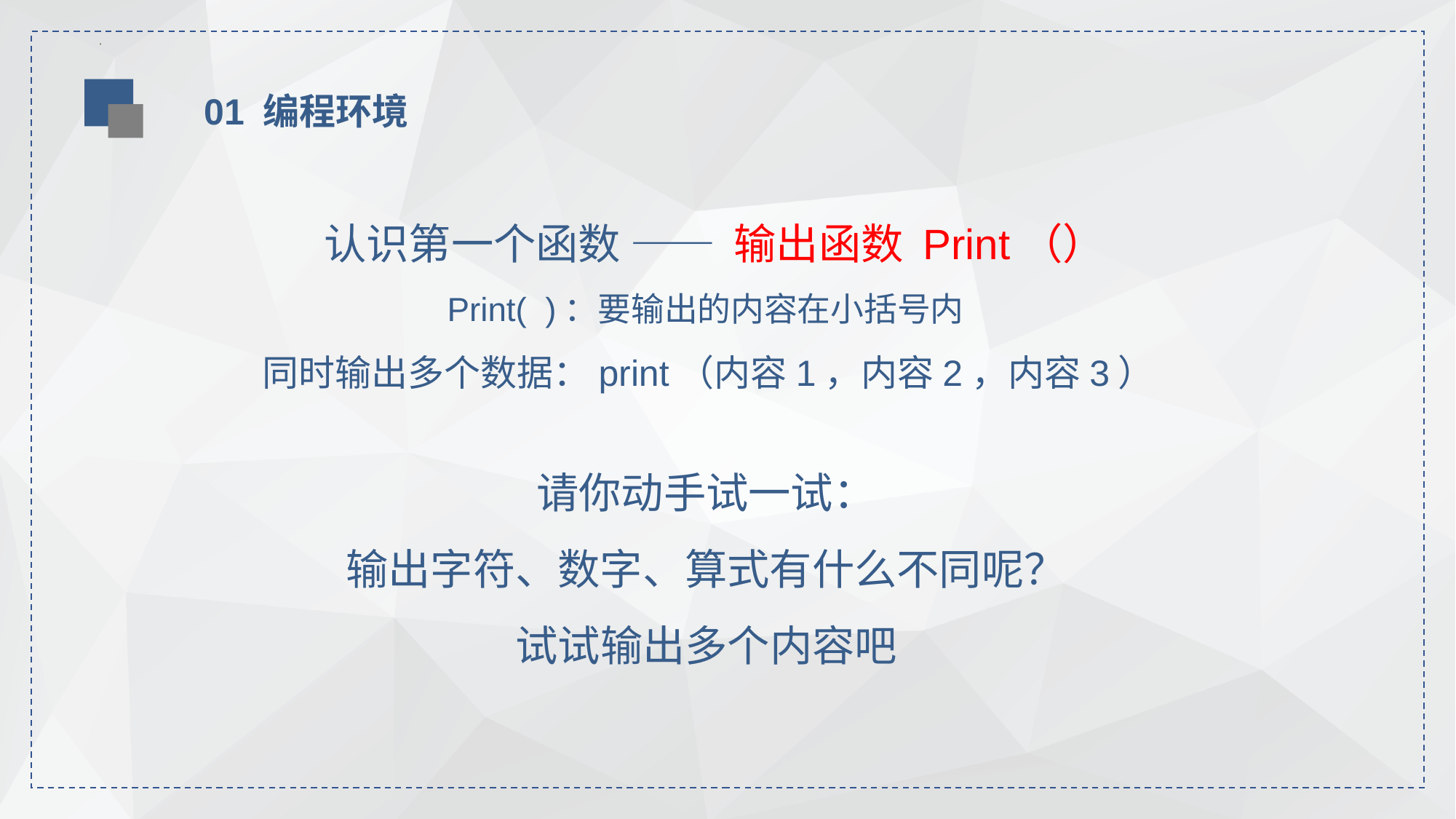

01 编程环境
认识第一个函数 ——  输出函数 Print（）
Print(  )：要输出的内容在小括号内
同时输出多个数据：print（内容1，内容2，内容3）
请你动手试一试：
输出字符、数字、算式有什么不同呢？
试试输出多个内容吧